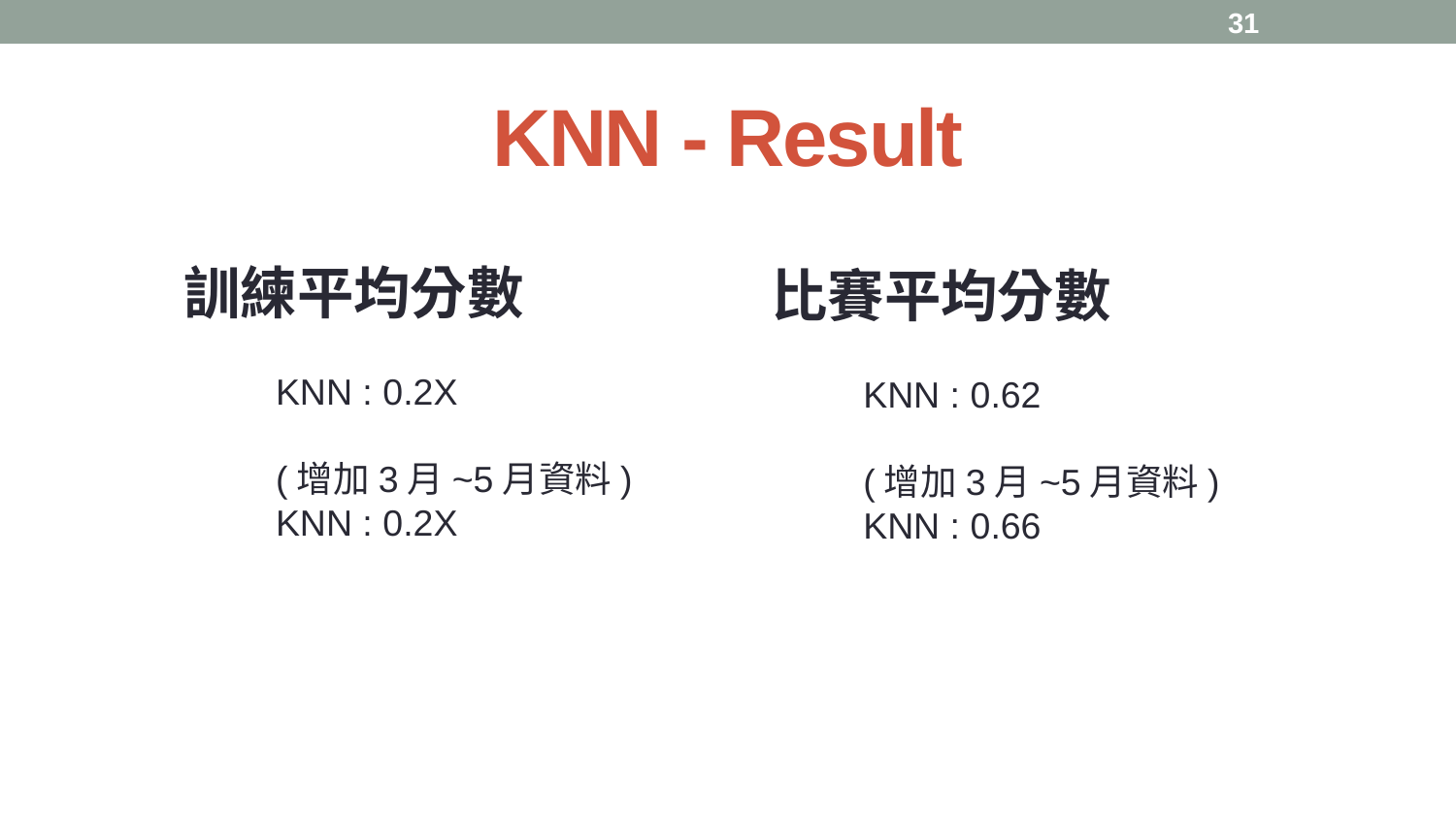

# KNN - Result
訓練平均分數

         KNN : 0.2X

         (增加3月~5月資料)
         KNN : 0.2X

比賽平均分數

         KNN : 0.62

         (增加3月~5月資料)
         KNN : 0.66
31